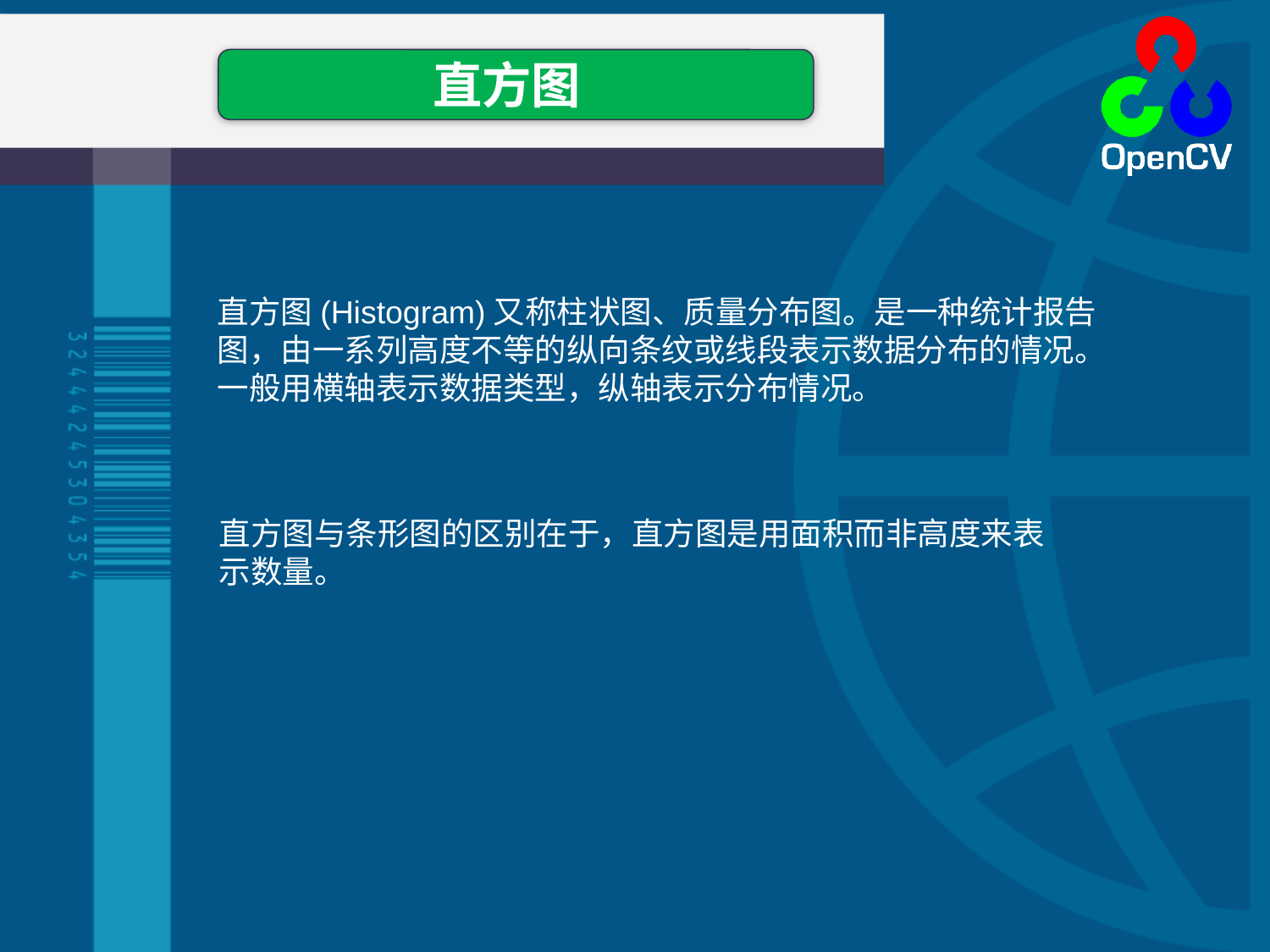

直方图

直方图(Histogram)又称柱状图、质量分布图。是一种统计报告图，由一系列高度不等的纵向条纹或线段表示数据分布的情况。 一般用横轴表示数据类型，纵轴表示分布情况。
直方图与条形图的区别在于，直方图是用面积而非高度来表示数量。